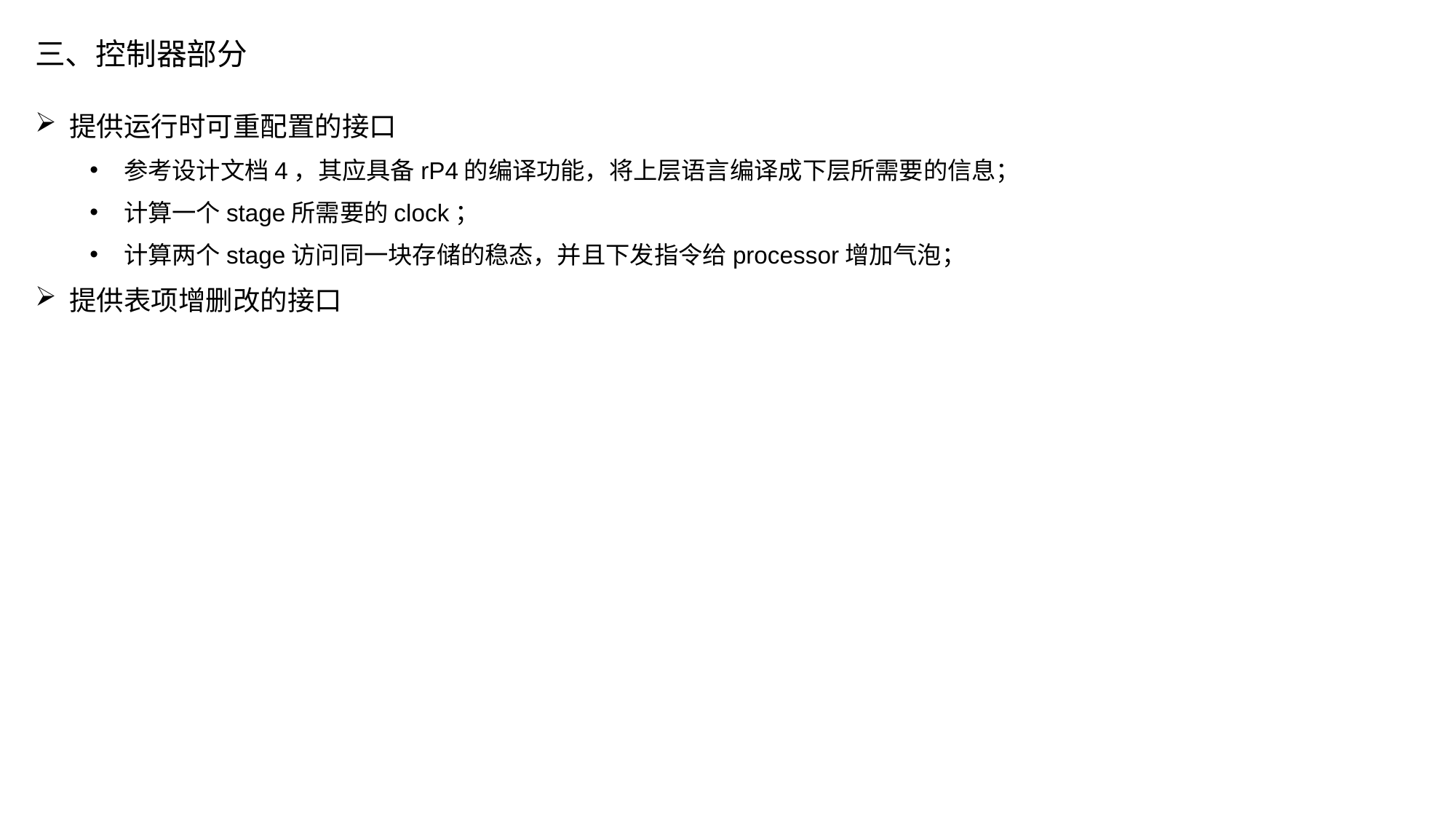

三、控制器部分
提供运行时可重配置的接口
参考设计文档4，其应具备rP4的编译功能，将上层语言编译成下层所需要的信息；
计算一个stage所需要的clock；
计算两个stage访问同一块存储的稳态，并且下发指令给processor增加气泡；
提供表项增删改的接口